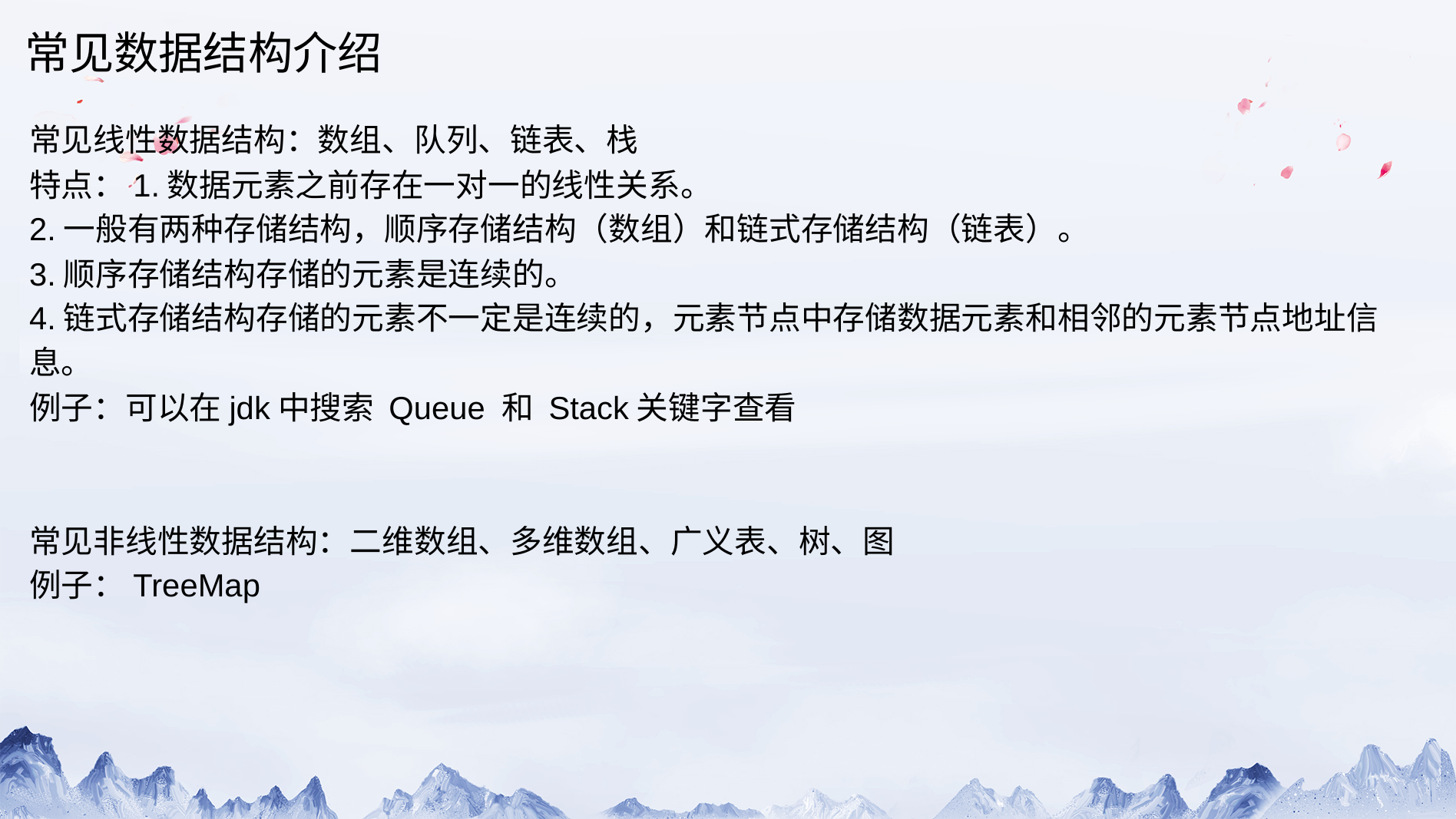

# 常见数据结构介绍
常见线性数据结构：数组、队列、链表、栈
特点：1.数据元素之前存在一对一的线性关系。
2.一般有两种存储结构，顺序存储结构（数组）和链式存储结构（链表）。
3.顺序存储结构存储的元素是连续的。
4.链式存储结构存储的元素不一定是连续的，元素节点中存储数据元素和相邻的元素节点地址信息。
例子：可以在jdk中搜索 Queue 和 Stack关键字查看

常见非线性数据结构：二维数组、多维数组、广义表、树、图
例子：TreeMap